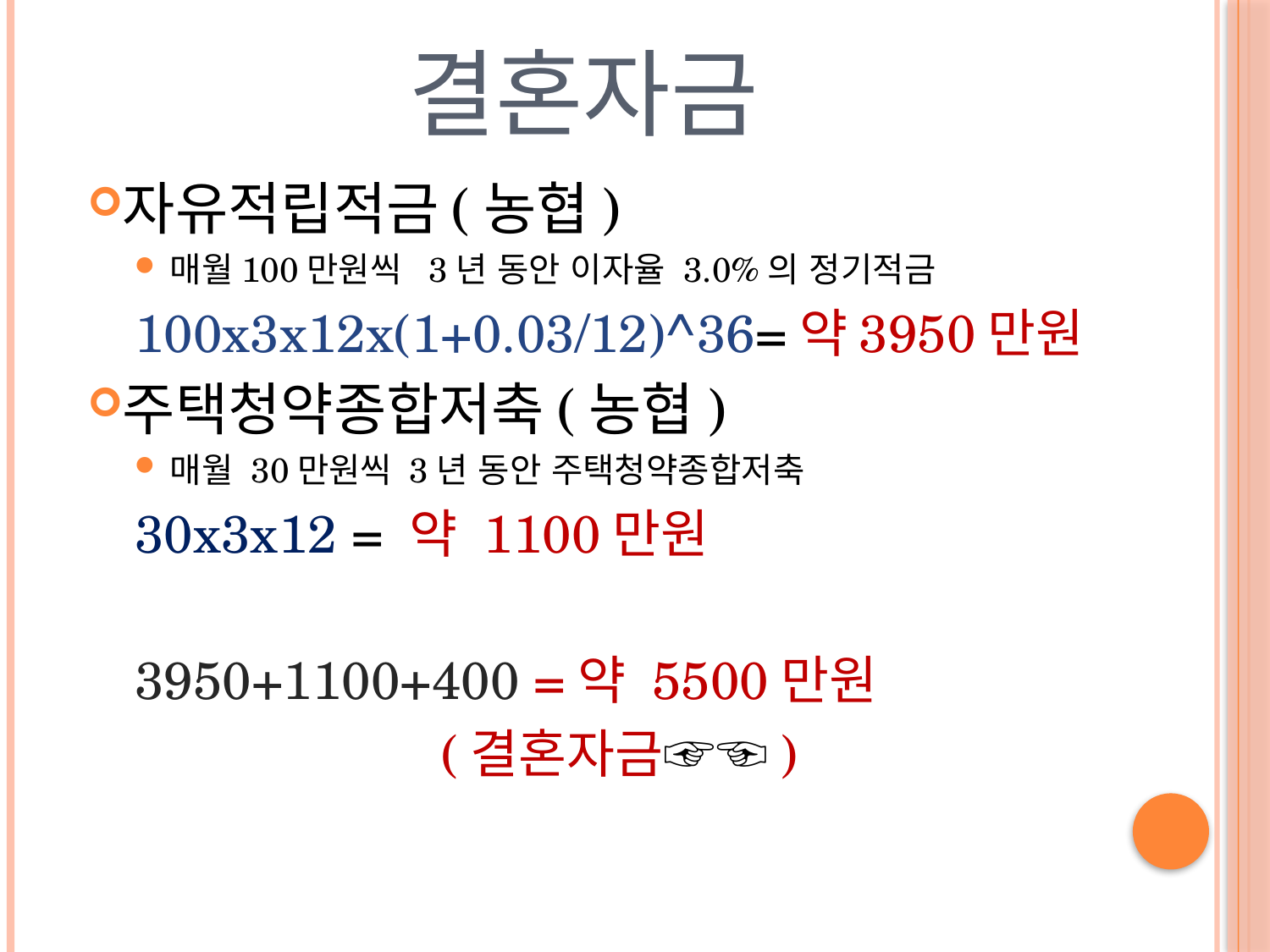

# 결혼자금
자유적립적금(농협)
매월100만원씩  3년 동안 이자율 3.0%의 정기적금
100x3x12x(1+0.03/12)^36=약3950만원
주택청약종합저축(농협)
매월 30만원씩 3년 동안 주택청약종합저축
30x3x12 = 약 1100만원

3950+1100+400 =약 5500만원
                     (결혼자금☞☜)